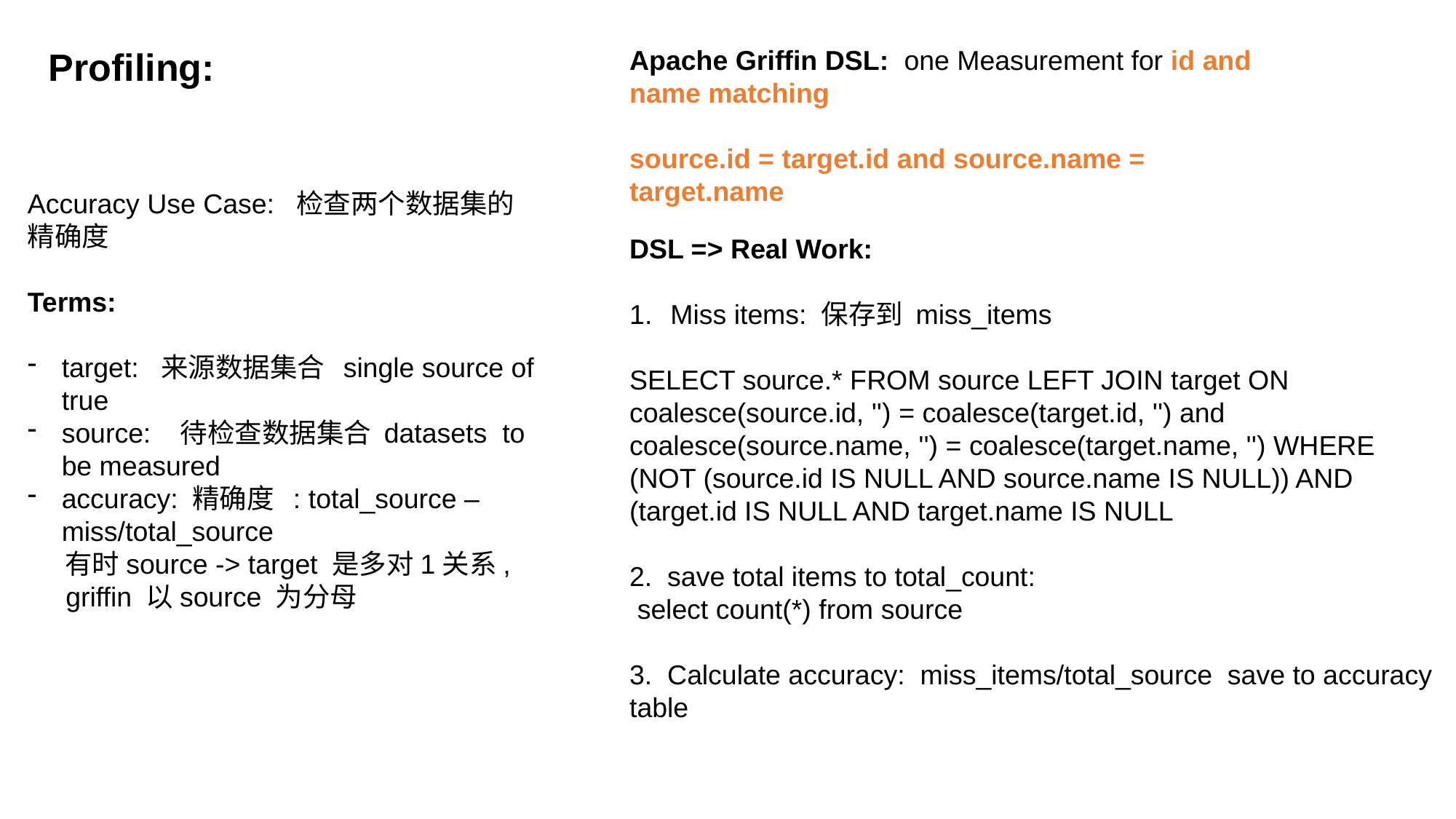

Profiling:
Apache Griffin DSL:  one Measurement for id and name matching

source.id = target.id and source.name = target.name
Accuracy Use Case:  检查两个数据集的精确度

Terms:

target:  来源数据集合  single source of true
source:   待检查数据集合 datasets  to be measured
accuracy: 精确度  : total_source – miss/total_source
     有时source -> target 是多对1关系,
     griffin 以source 为分母

DSL => Real Work:

Miss items: 保存到 miss_items

SELECT source.* FROM source LEFT JOIN target ON coalesce(source.id, '') = coalesce(target.id, '') and coalesce(source.name, '') = coalesce(target.name, '') WHERE (NOT (source.id IS NULL AND source.name IS NULL)) AND (target.id IS NULL AND target.name IS NULL

2.  save total items to total_count:
 select count(*) from source

3.  Calculate accuracy:  miss_items/total_source  save to accuracy table